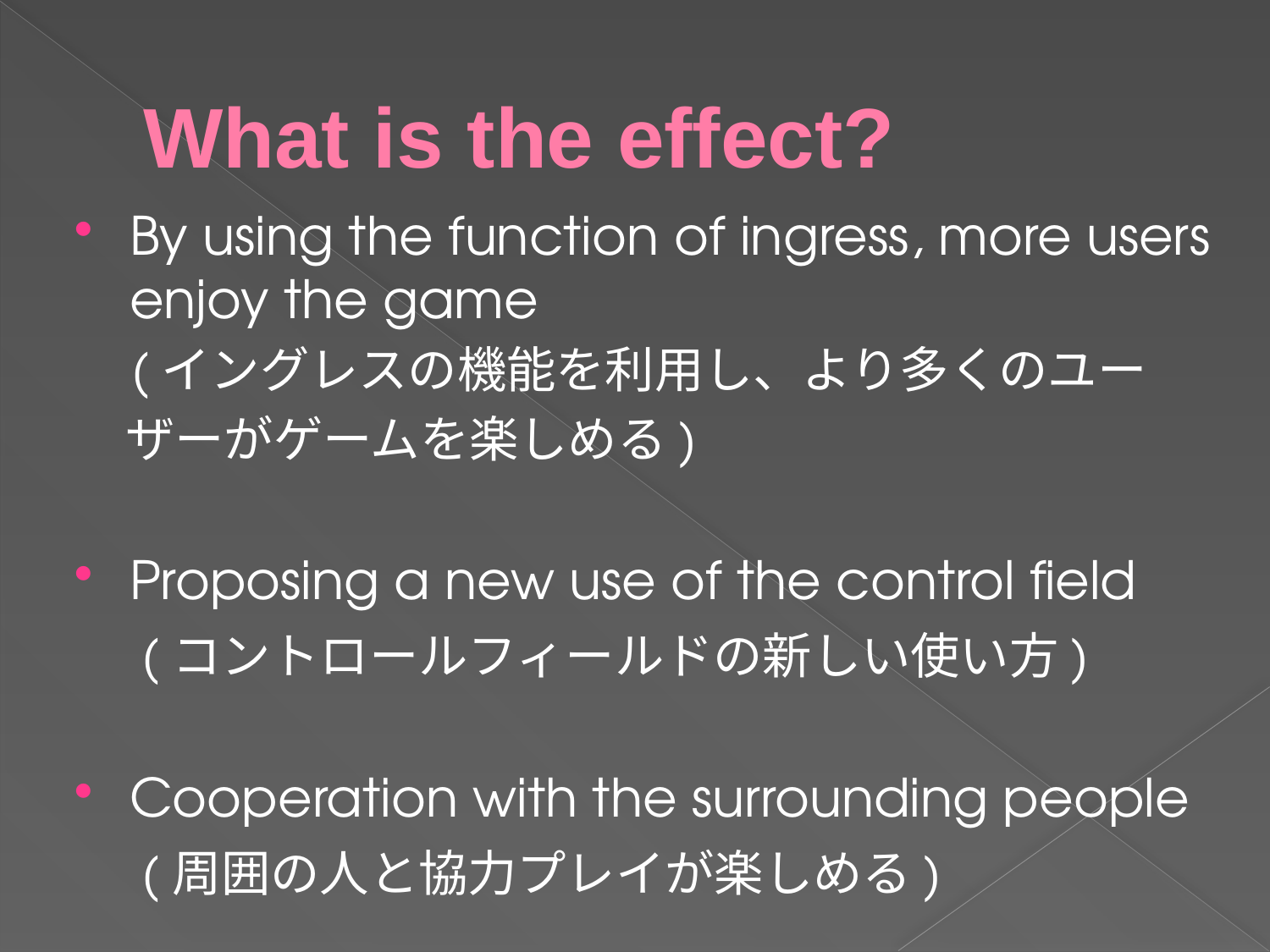

# What is the effect?
By using the function of ingress, more users enjoy the game
    (イングレスの機能を利用し、より多くのユー
　ザーがゲームを楽しめる)

Proposing a new use of the control field
　(コントロールフィールドの新しい使い方)

Cooperation with the surrounding people
　(周囲の人と協力プレイが楽しめる)